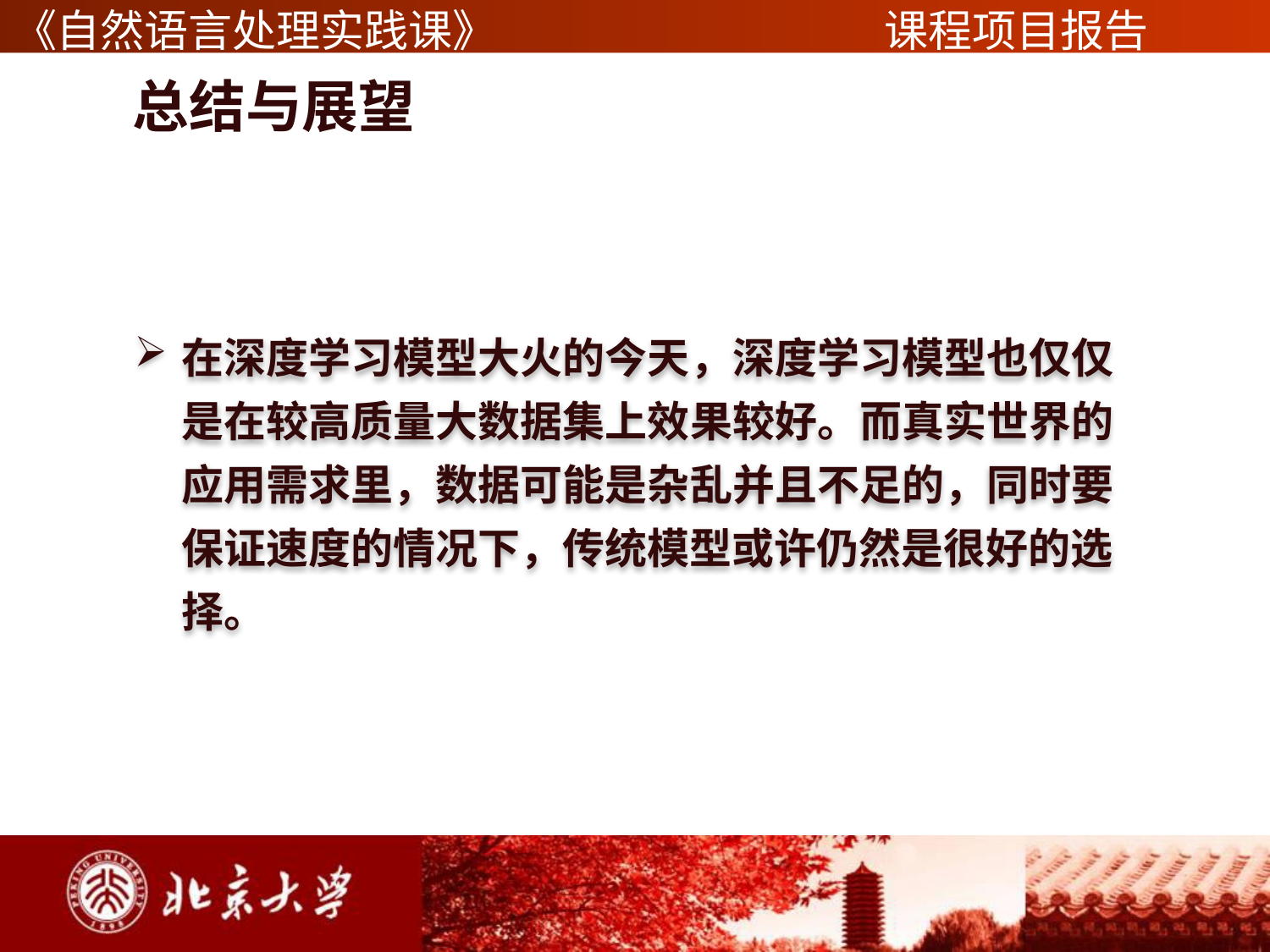

# 总结与展望
在深度学习模型大火的今天，深度学习模型也仅仅是在较高质量大数据集上效果较好。而真实世界的应用需求里，数据可能是杂乱并且不足的，同时要保证速度的情况下，传统模型或许仍然是很好的选择。